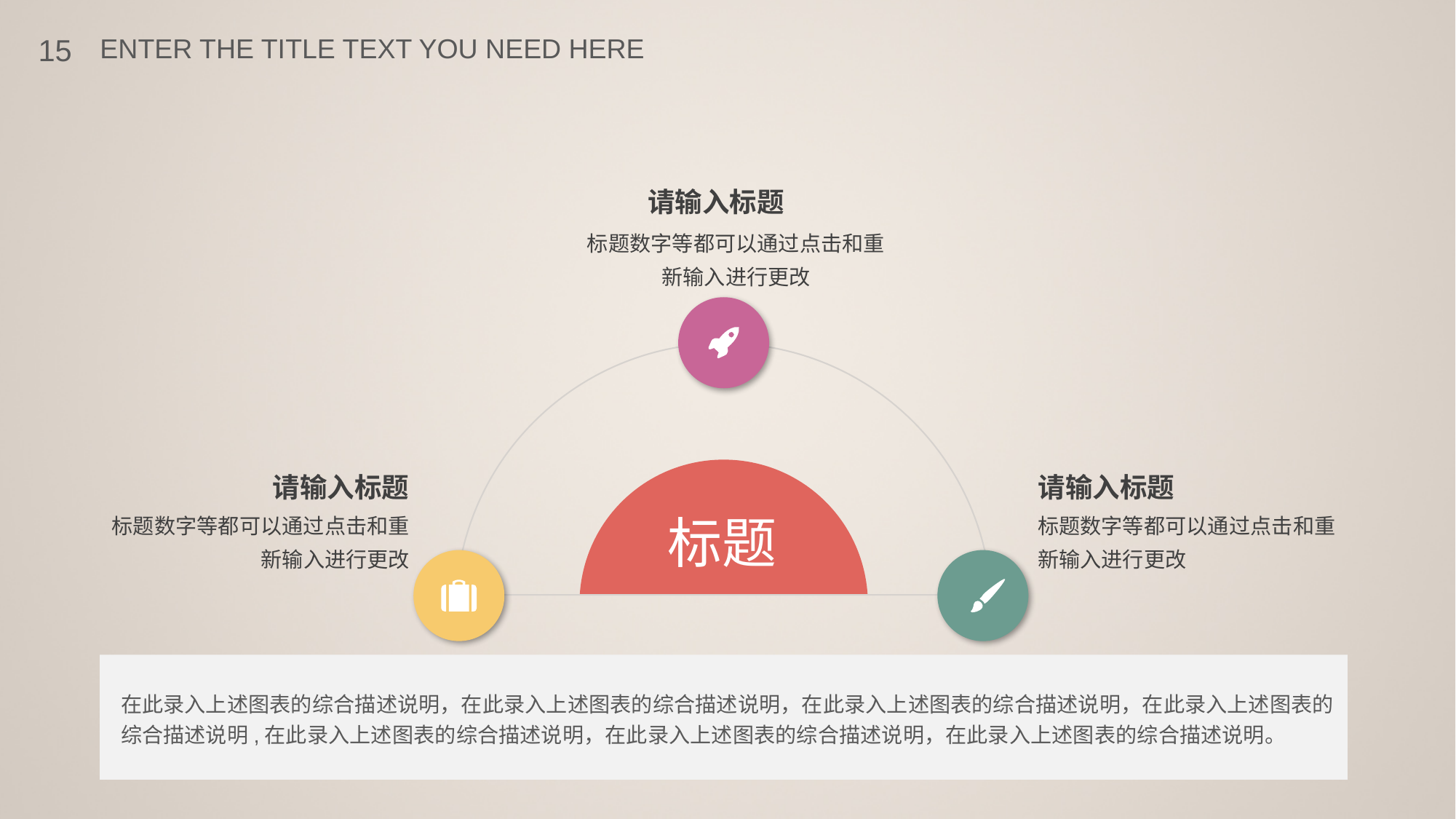

ENTER THE TITLE TEXT YOU NEED HERE
请输入标题
标题数字等都可以通过点击和重新输入进行更改

请输入标题
请输入标题
标题数字等都可以通过点击和重新输入进行更改
标题数字等都可以通过点击和重新输入进行更改
标题

在此录入上述图表的综合描述说明，在此录入上述图表的综合描述说明，在此录入上述图表的综合描述说明，在此录入上述图表的综合描述说明,在此录入上述图表的综合描述说明，在此录入上述图表的综合描述说明，在此录入上述图表的综合描述说明。